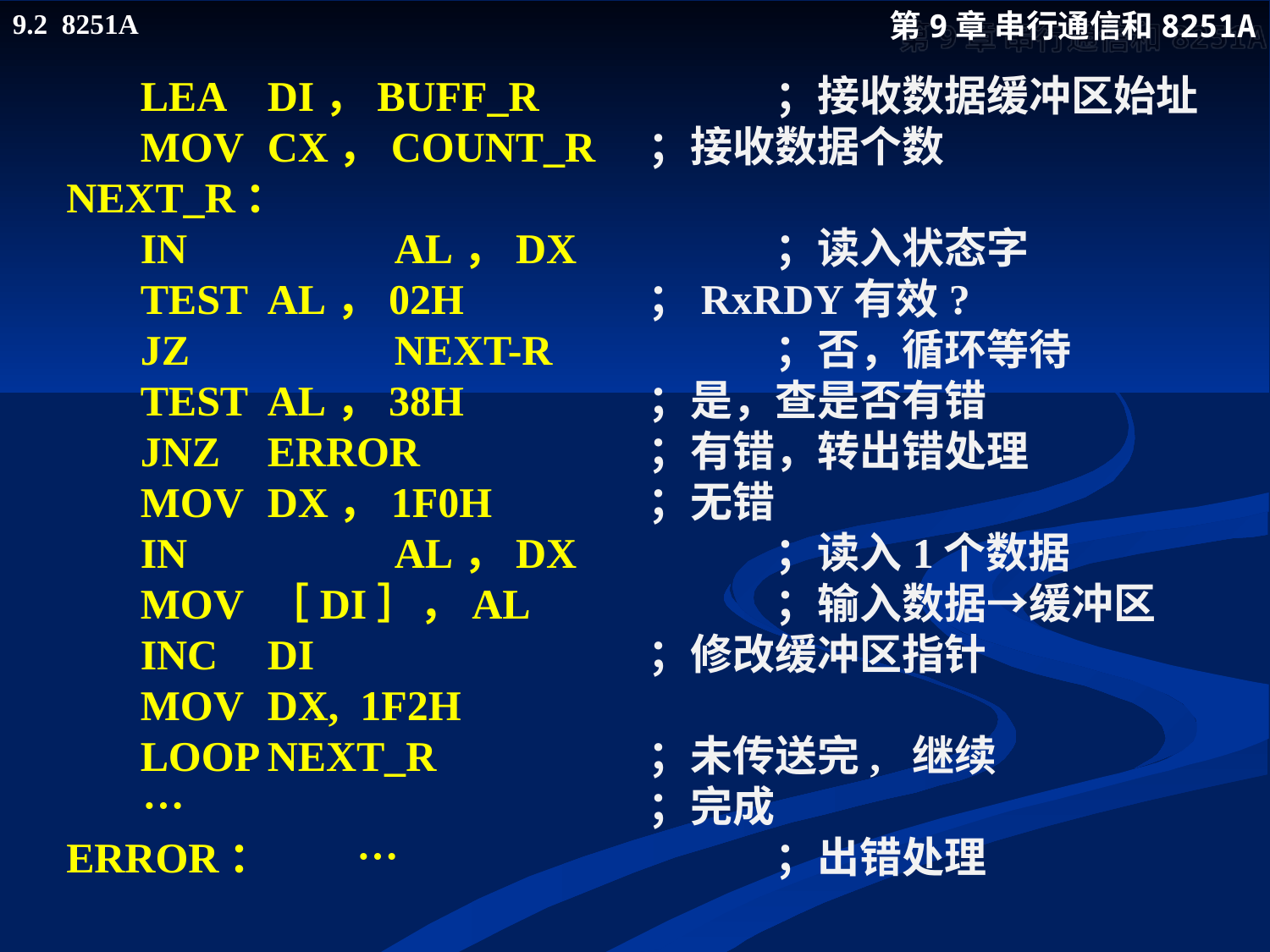

LEA	DI，BUFF_R		；接收数据缓冲区始址
	MOV	CX，COUNT_R	；接收数据个数
NEXT_R：
 	IN	    	AL，DX		；读入状态字
	TEST	AL，02H		；RxRDY有效?
	JZ		NEXT-R		；否，循环等待
	TEST	AL，38H		；是，查是否有错
	JNZ	ERROR		；有错，转出错处理
	MOV	DX，1F0H		；无错
	IN		AL，DX		；读入1个数据
	MOV	［DI］，AL		；输入数据→缓冲区
	INC	DI			；修改缓冲区指针
	MOV	DX,  1F2H
	LOOP	NEXT_R		；未传送完,  继续
        …				；完成
ERROR：         … 			；出错处理